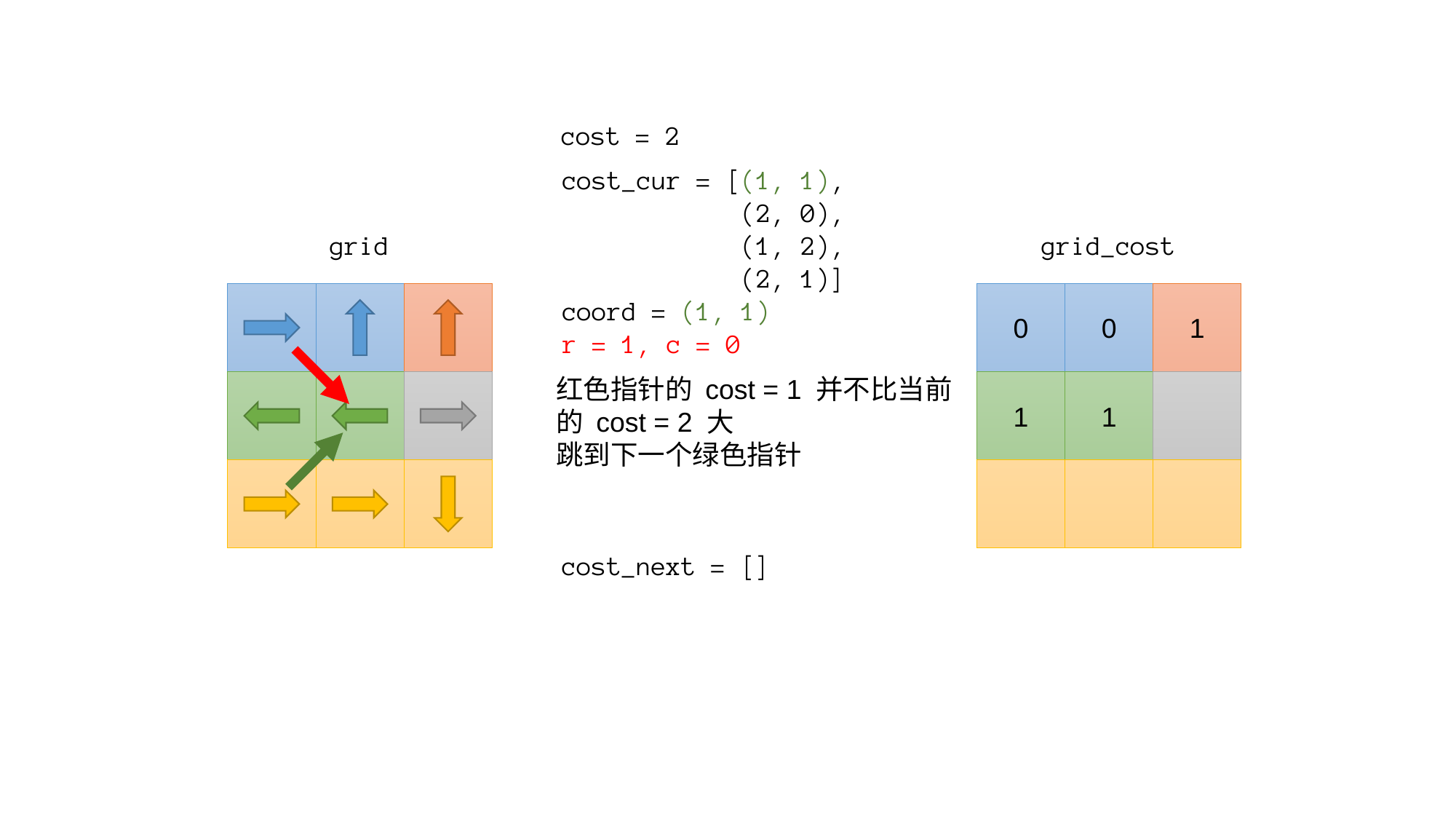

cost = 2
cost_cur = [(1, 1),
            (2, 0),
            (1, 2),
            (2, 1)]
coord = (1, 1)
r = 1, c = 0
grid
grid_cost

0
0
1

红色指针的 cost = 1 并不比当前
的 cost = 2 大
跳到下一个绿色指针

1
1

cost_next = []